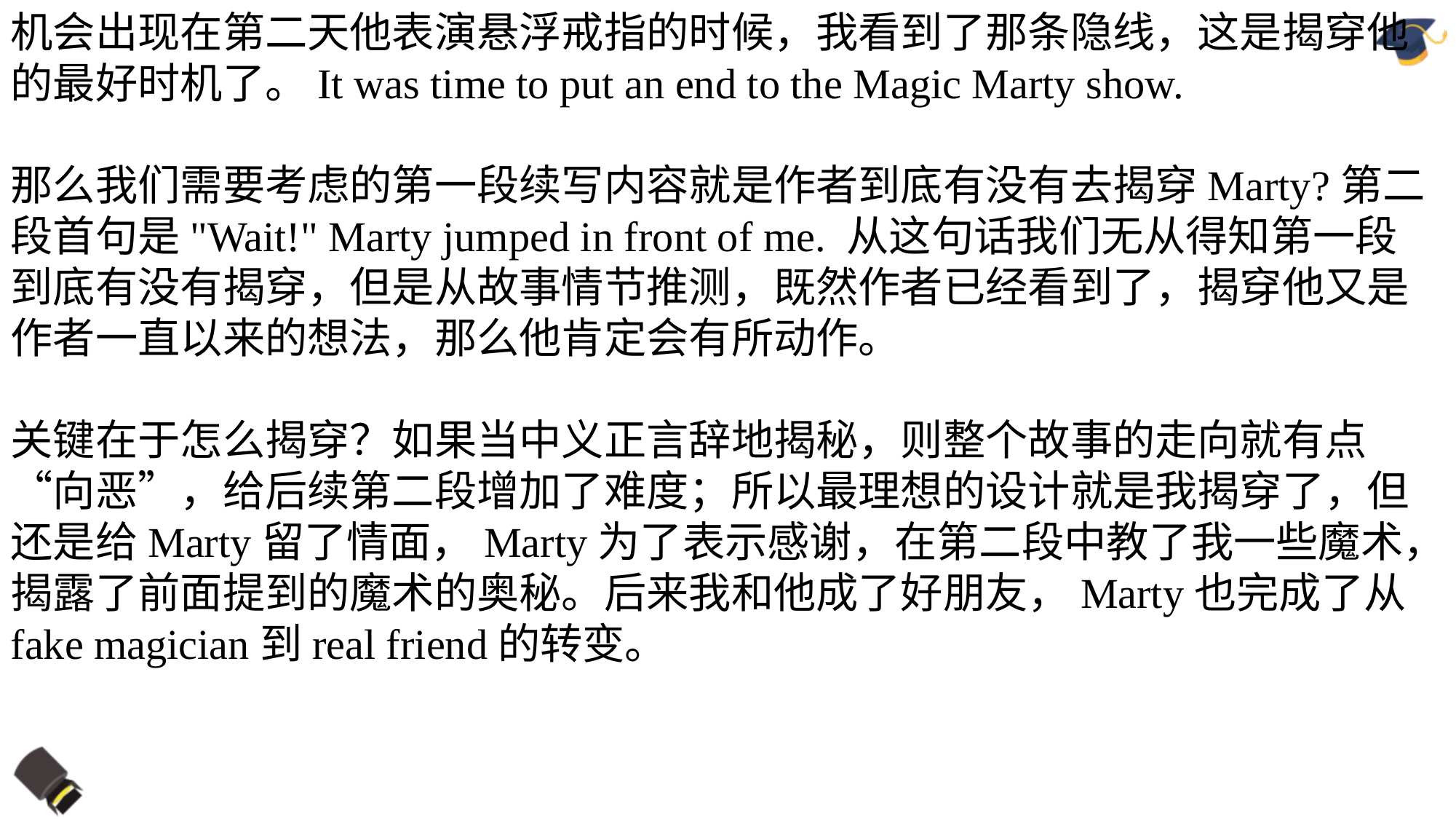

机会出现在第二天他表演悬浮戒指的时候，我看到了那条隐线，这是揭穿他的最好时机了。It was time to put an end to the Magic Marty show.

那么我们需要考虑的第一段续写内容就是作者到底有没有去揭穿Marty?第二段首句是"Wait!" Marty jumped in front of me. 从这句话我们无从得知第一段到底有没有揭穿，但是从故事情节推测，既然作者已经看到了，揭穿他又是作者一直以来的想法，那么他肯定会有所动作。

关键在于怎么揭穿？如果当中义正言辞地揭秘，则整个故事的走向就有点“向恶”，给后续第二段增加了难度；所以最理想的设计就是我揭穿了，但还是给Marty留了情面，Marty为了表示感谢，在第二段中教了我一些魔术，揭露了前面提到的魔术的奥秘。后来我和他成了好朋友，Marty也完成了从fake magician到real friend的转变。